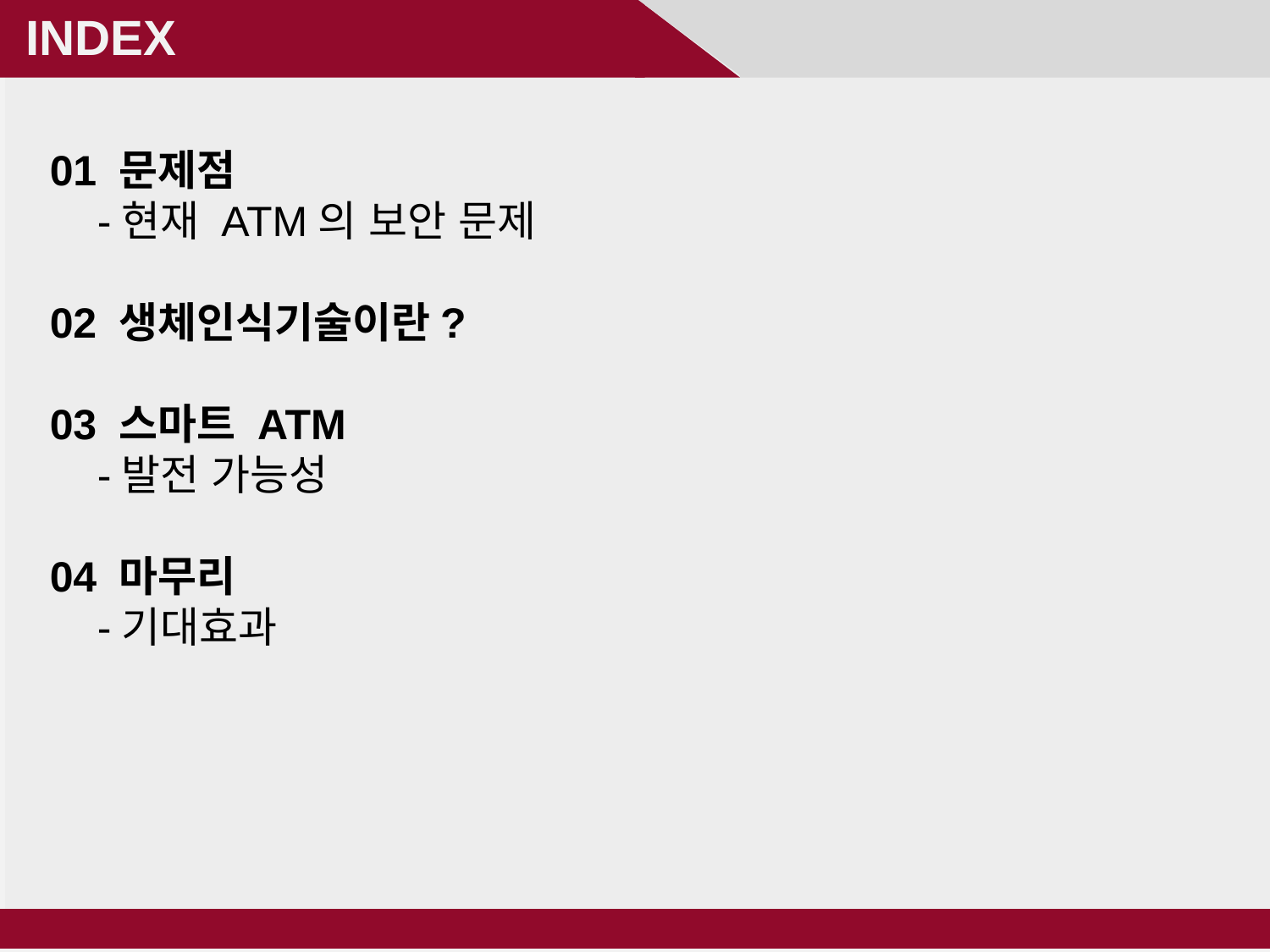

INDEX

01 문제점
    -현재 ATM의 보안 문제

02 생체인식기술이란?

03 스마트 ATM
    -발전 가능성

04 마무리
    -기대효과